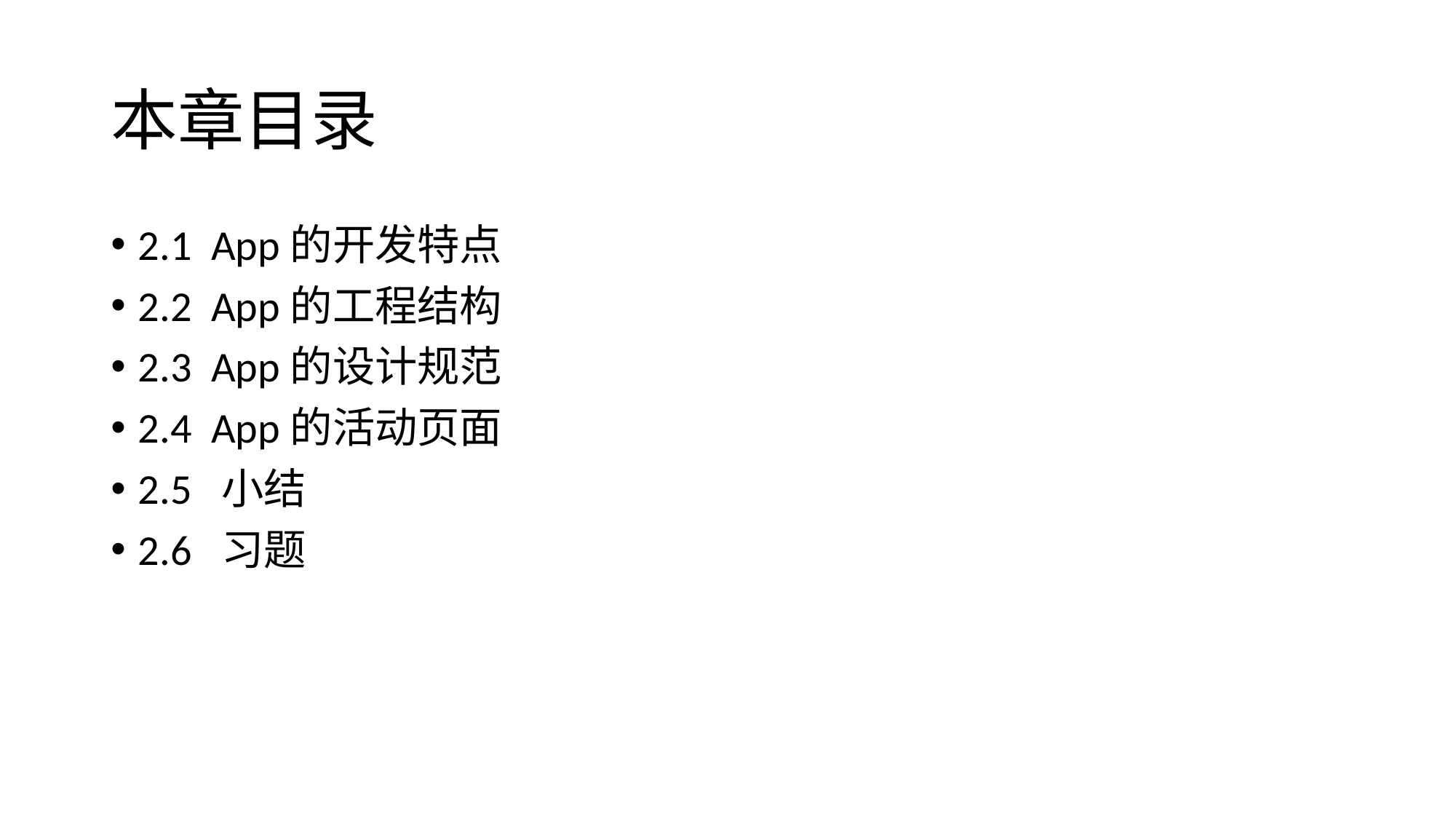

# 本章目录
2.1  App的开发特点
2.2  App的工程结构
2.3  App的设计规范
2.4  App的活动页面
2.5  小结
2.6  习题